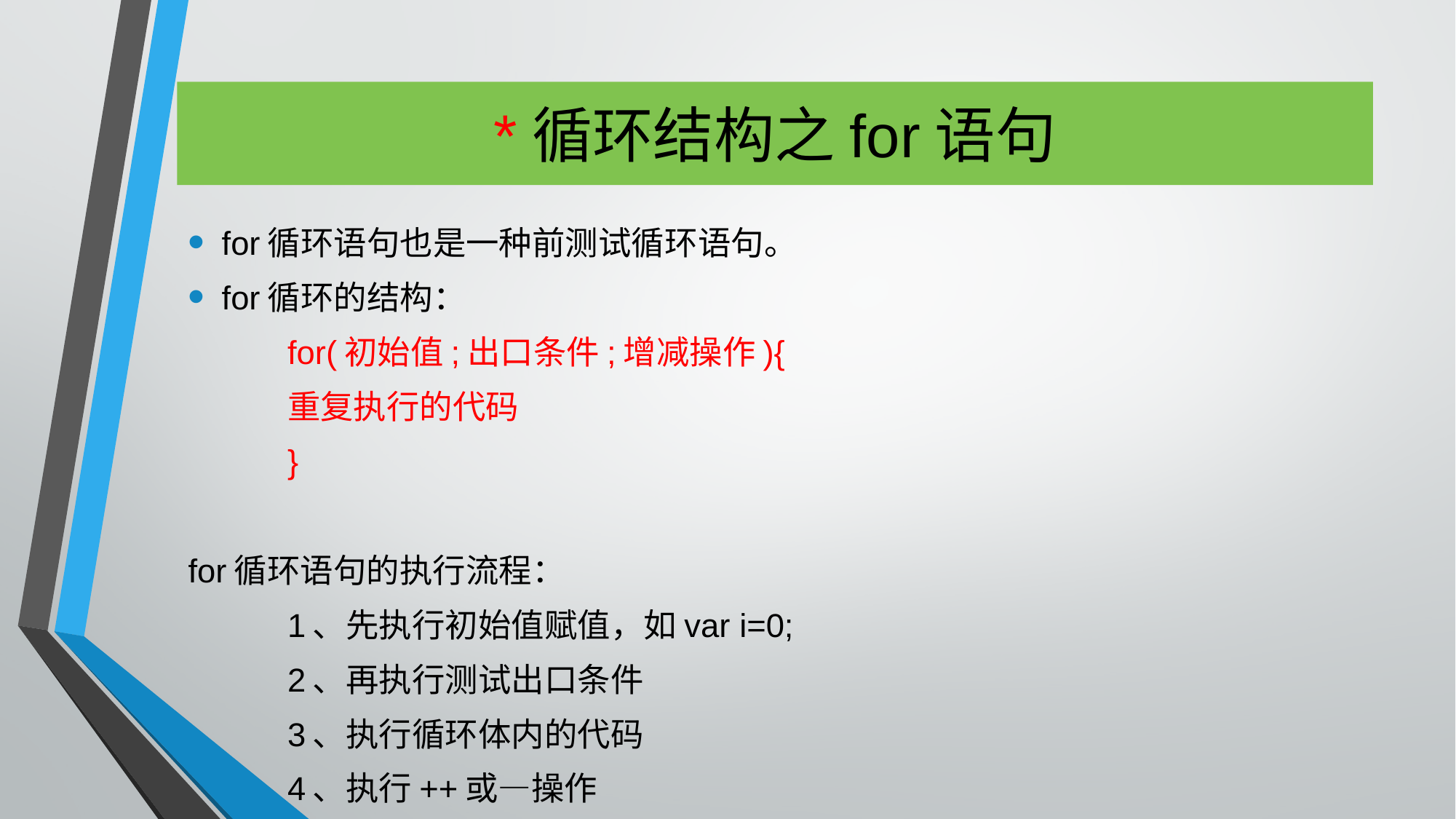

# *循环结构之for语句
for循环语句也是一种前测试循环语句。
for循环的结构：
					for(初始值;出口条件;增减操作){
						重复执行的代码
					}

for循环语句的执行流程：
							1、先执行初始值赋值，如var i=0;
							2、再执行测试出口条件
							3、执行循环体内的代码
							4、执行++或—操作